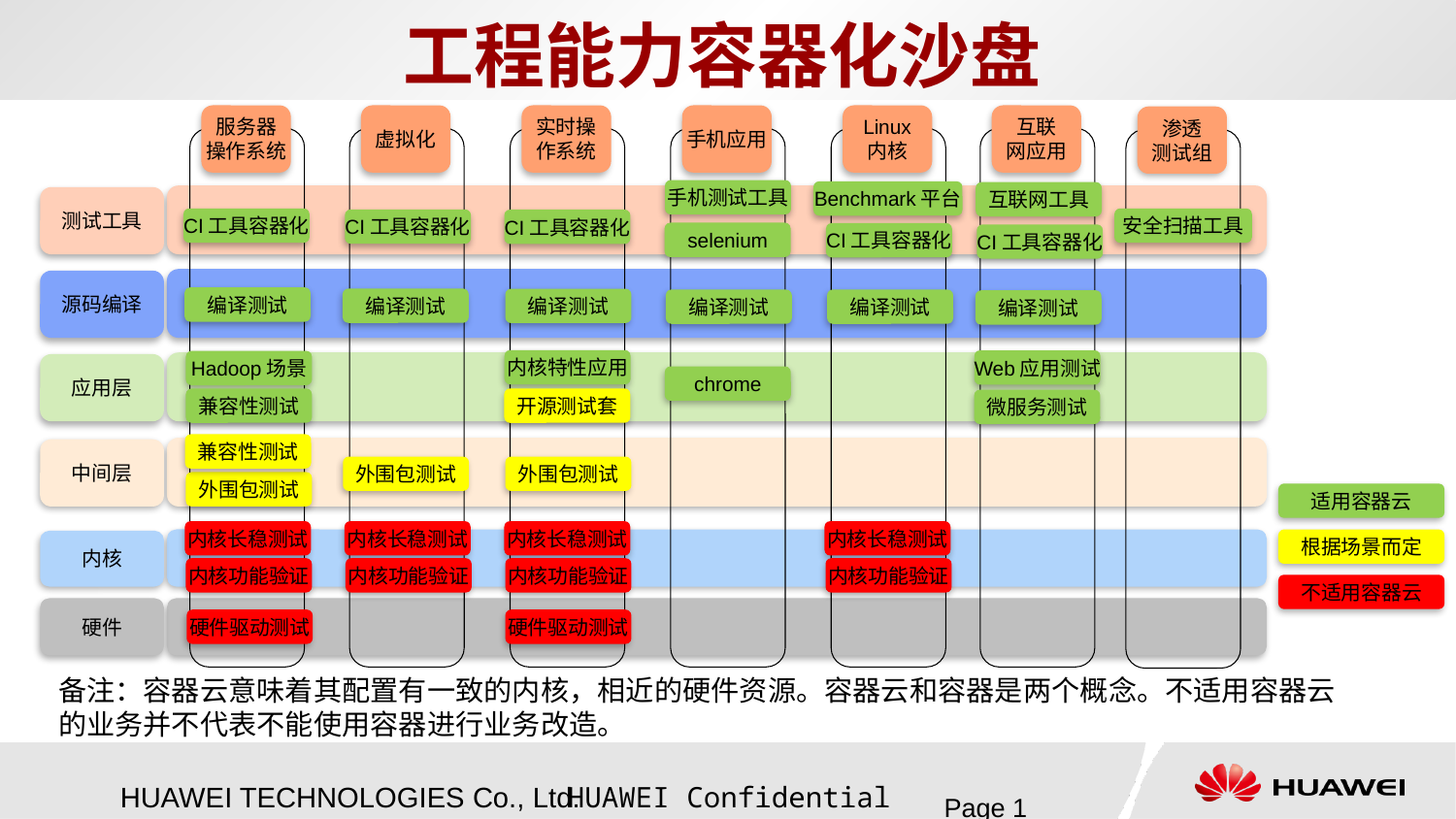

# 工程能力容器化沙盘
服务器
操作系统
虚拟化
实时操
作系统
手机应用
Linux
内核
互联
网应用
渗透
测试组

手机测试工具
Benchmark平台
互联网工具

测试工具
CI工具容器化
安全扫描工具
CI工具容器化
CI工具容器化
selenium
CI工具容器化
CI工具容器化

源码编译
编译测试
编译测试
编译测试
编译测试
编译测试
编译测试
内核特性应用
Web应用测试
Hadoop场景

应用层
chrome
兼容性测试
开源测试套
微服务测试
兼容性测试

中间层
外围包测试
外围包测试
外围包测试
适用容器云
内核长稳测试
内核长稳测试
内核长稳测试
内核长稳测试

根据场景而定
内核
内核功能验证
内核功能验证
内核功能验证
内核功能验证
不适用容器云
硬件

硬件驱动测试
硬件驱动测试
备注：容器云意味着其配置有一致的内核，相近的硬件资源。容器云和容器是两个概念。不适用容器云的业务并不代表不能使用容器进行业务改造。

Page 1